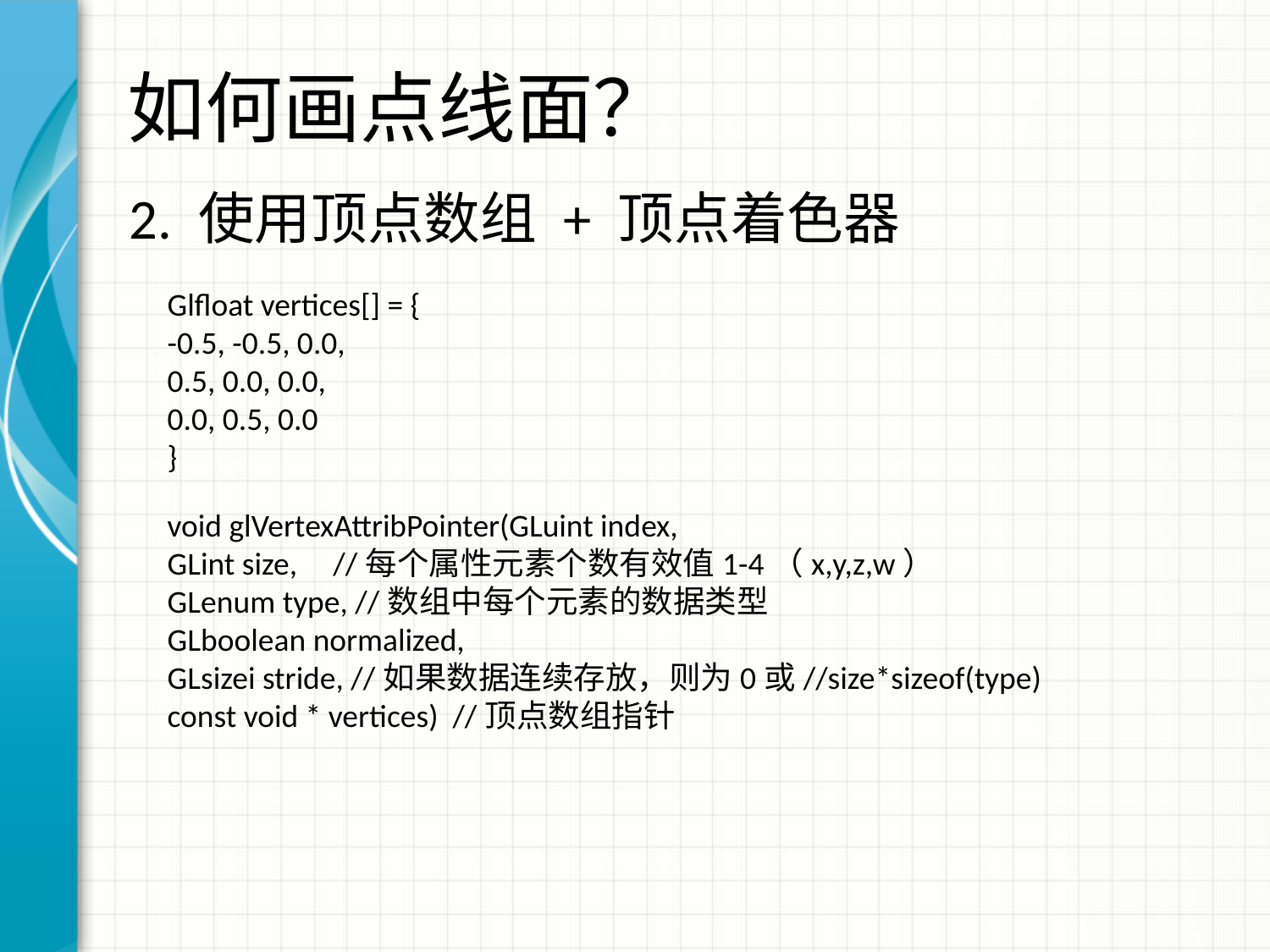

如何画点线面？
2. 使用顶点数组 + 顶点着色器
Glfloat vertices[] = {
-0.5, -0.5, 0.0,
0.5, 0.0, 0.0,
0.0, 0.5, 0.0
}
void glVertexAttribPointer(GLuint index,
GLint size,     //每个属性元素个数有效值1-4（x,y,z,w）
GLenum type, //数组中每个元素的数据类型
GLboolean normalized,
GLsizei stride, //如果数据连续存放，则为0或//size*sizeof(type)
const void * vertices)  //顶点数组指针